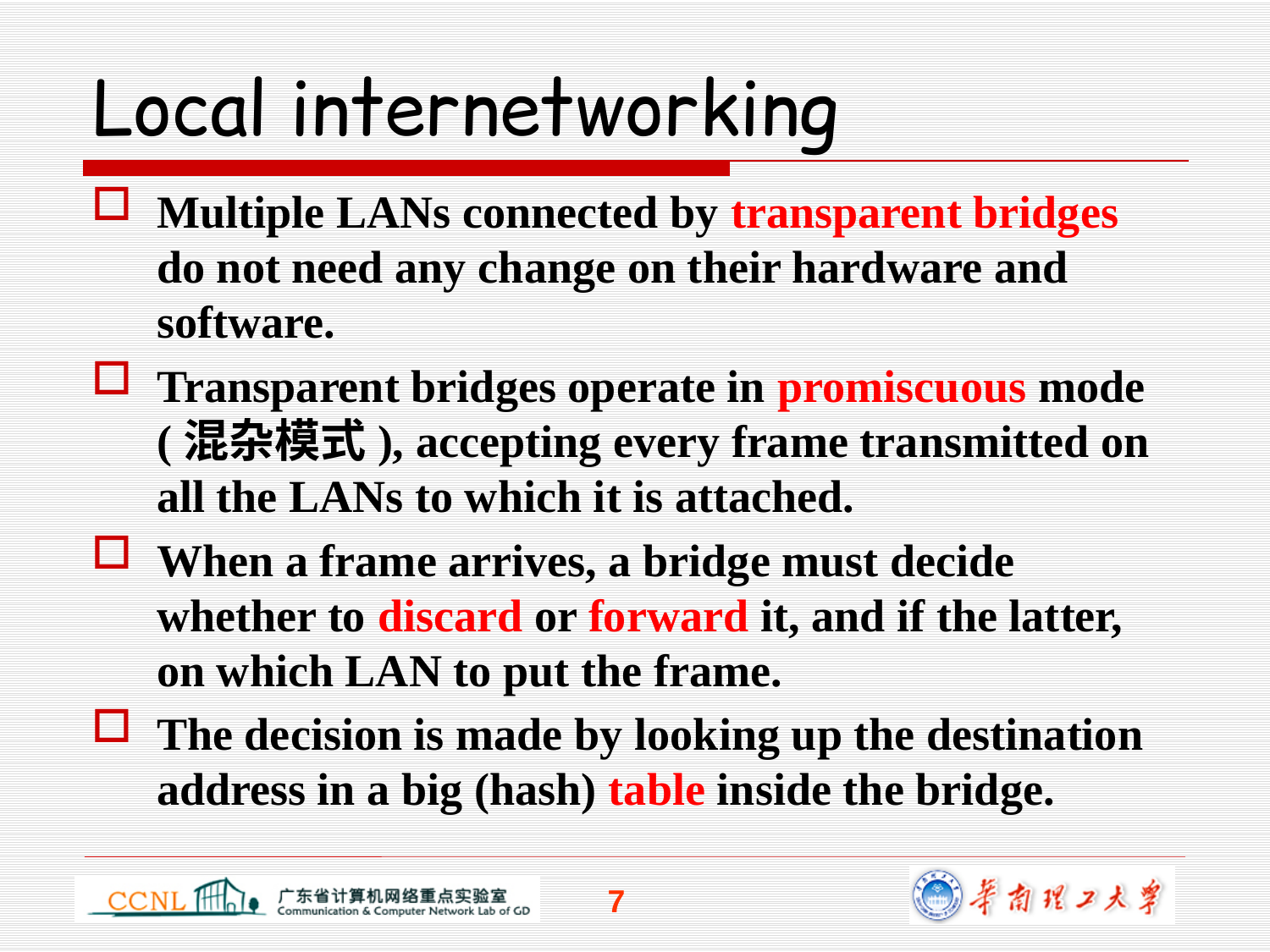

# Local internetworking
Multiple LANs connected by transparent bridges do not need any change on their hardware and software.
Transparent bridges operate in promiscuous mode (混杂模式), accepting every frame transmitted on all the LANs to which it is attached.
When a frame arrives, a bridge must decide whether to discard or forward it, and if the latter, on which LAN to put the frame.
The decision is made by looking up the destination address in a big (hash) table inside the bridge.